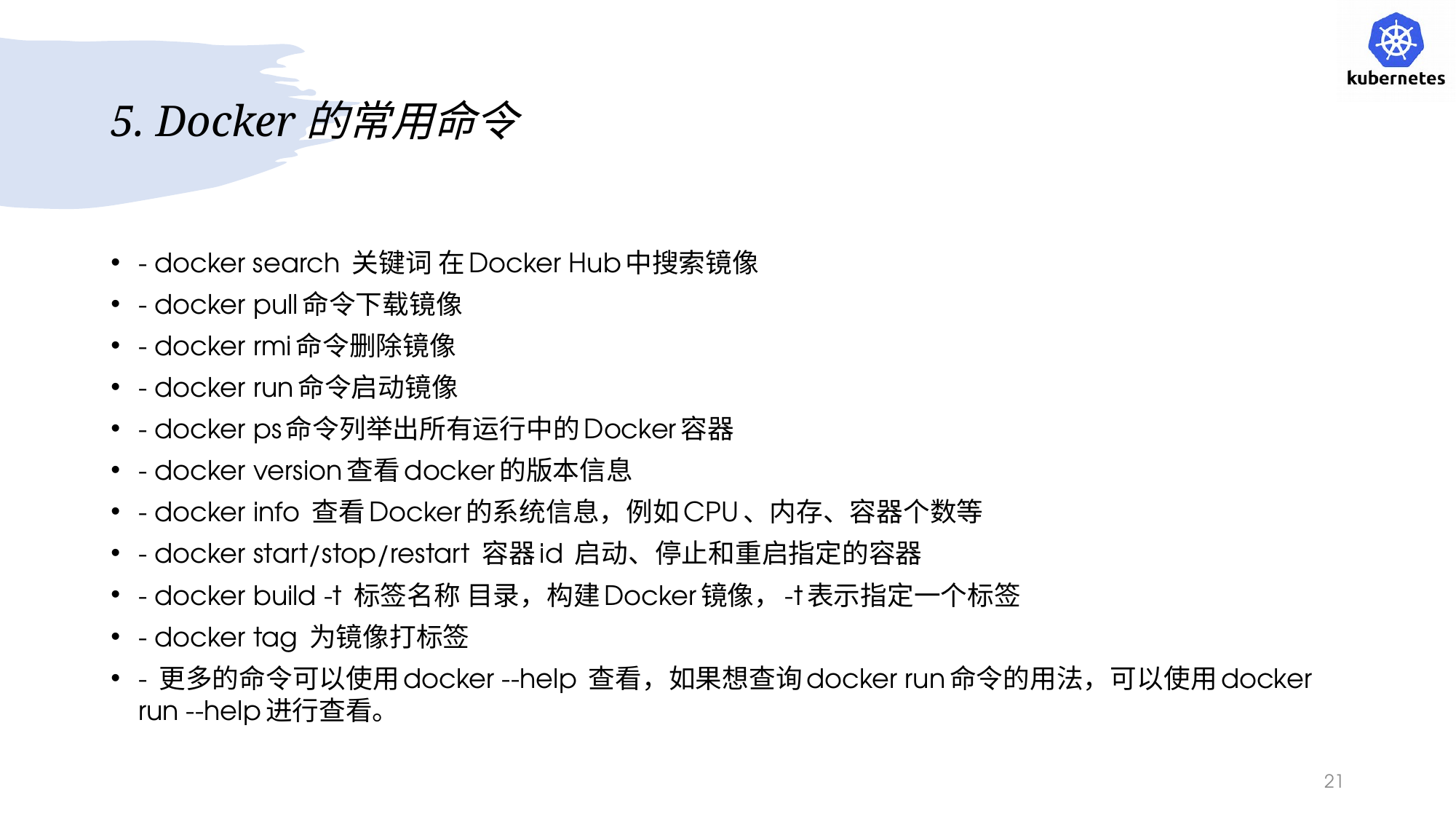

# 5. Docker的常用命令
- docker search 关键词 在Docker Hub中搜索镜像
- docker pull命令下载镜像
- docker rmi命令删除镜像
- docker run命令启动镜像
- docker ps命令列举出所有运行中的Docker容器
- docker version查看docker的版本信息
- docker info 查看Docker的系统信息，例如CPU、内存、容器个数等
- docker start/stop/restart 容器id 启动、停止和重启指定的容器
- docker build -t 标签名称 目录，构建Docker镜像，-t表示指定一个标签
- docker tag 为镜像打标签
- 更多的命令可以使用docker --help 查看，如果想查询docker run命令的用法，可以使用docker run --help进行查看。
21